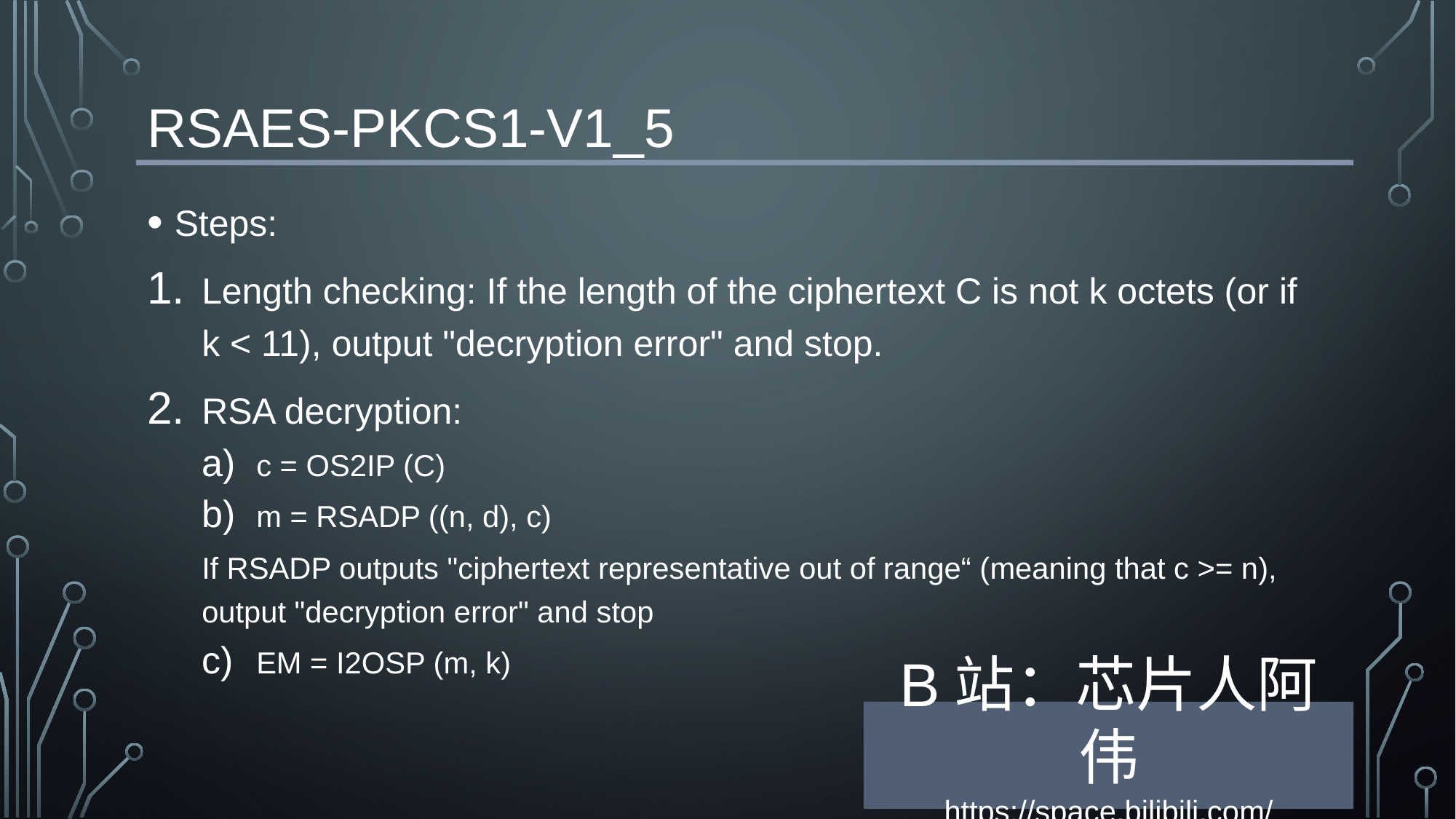

# RSAES-PKCS1-v1_5

Steps:
Length checking: If the length of the ciphertext C is not k octets (or if k < 11), output "decryption error" and stop.
RSA decryption:
c = OS2IP (C)
m = RSADP ((n, d), c)
If RSADP outputs "ciphertext representative out of range“ (meaning that c >= n), output "decryption error" and stop
EM = I2OSP (m, k)
B站：芯片人阿伟
https://space.bilibili.com/243180540